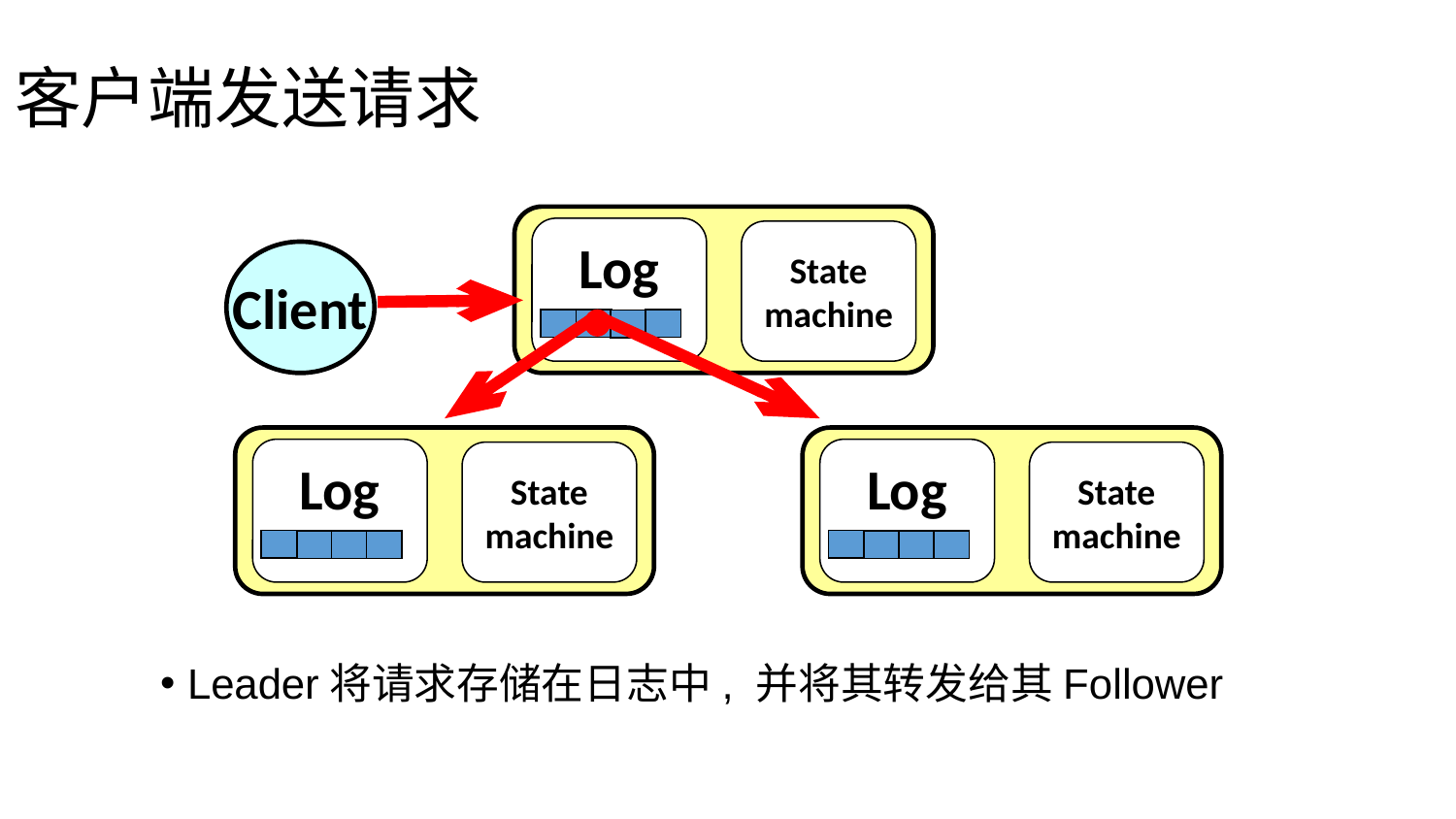

客户端发送请求

Log

State
machine
Client

Log

State
machine

Log

State
machine
Leader将请求存储在日志中, 并将其转发给其Follower